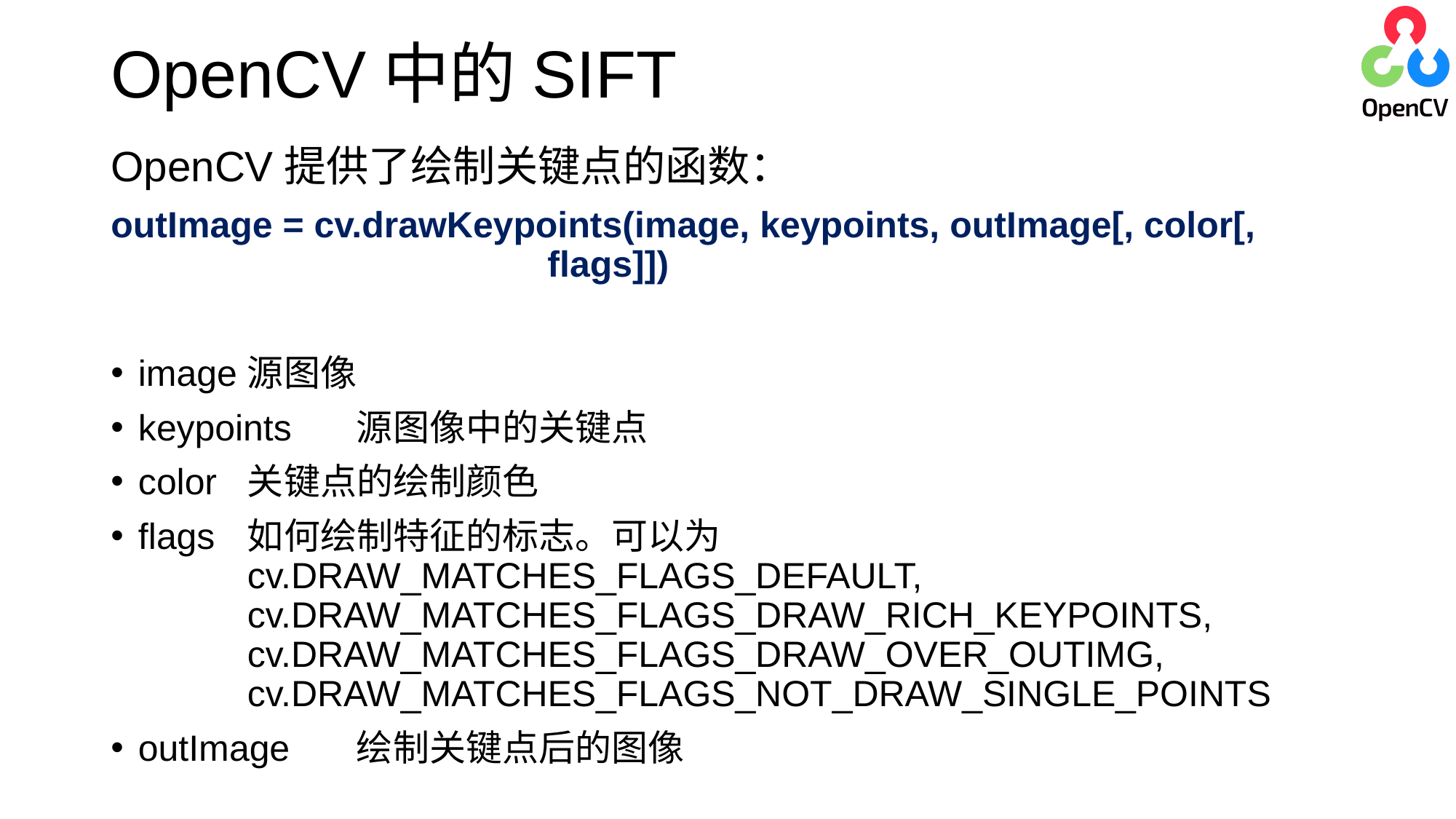

# OpenCV中的SIFT
OpenCV提供了绘制关键点的函数：
outImage = cv.drawKeypoints(image, keypoints, outImage[, color[, 					flags]])

image	源图像
keypoints	源图像中的关键点
color	关键点的绘制颜色
flags	如何绘制特征的标志。可以为							cv.DRAW_MATCHES_FLAGS_DEFAULT, 					cv.DRAW_MATCHES_FLAGS_DRAW_RICH_KEYPOINTS, 			cv.DRAW_MATCHES_FLAGS_DRAW_OVER_OUTIMG, 			cv.DRAW_MATCHES_FLAGS_NOT_DRAW_SINGLE_POINTS
outImage	绘制关键点后的图像